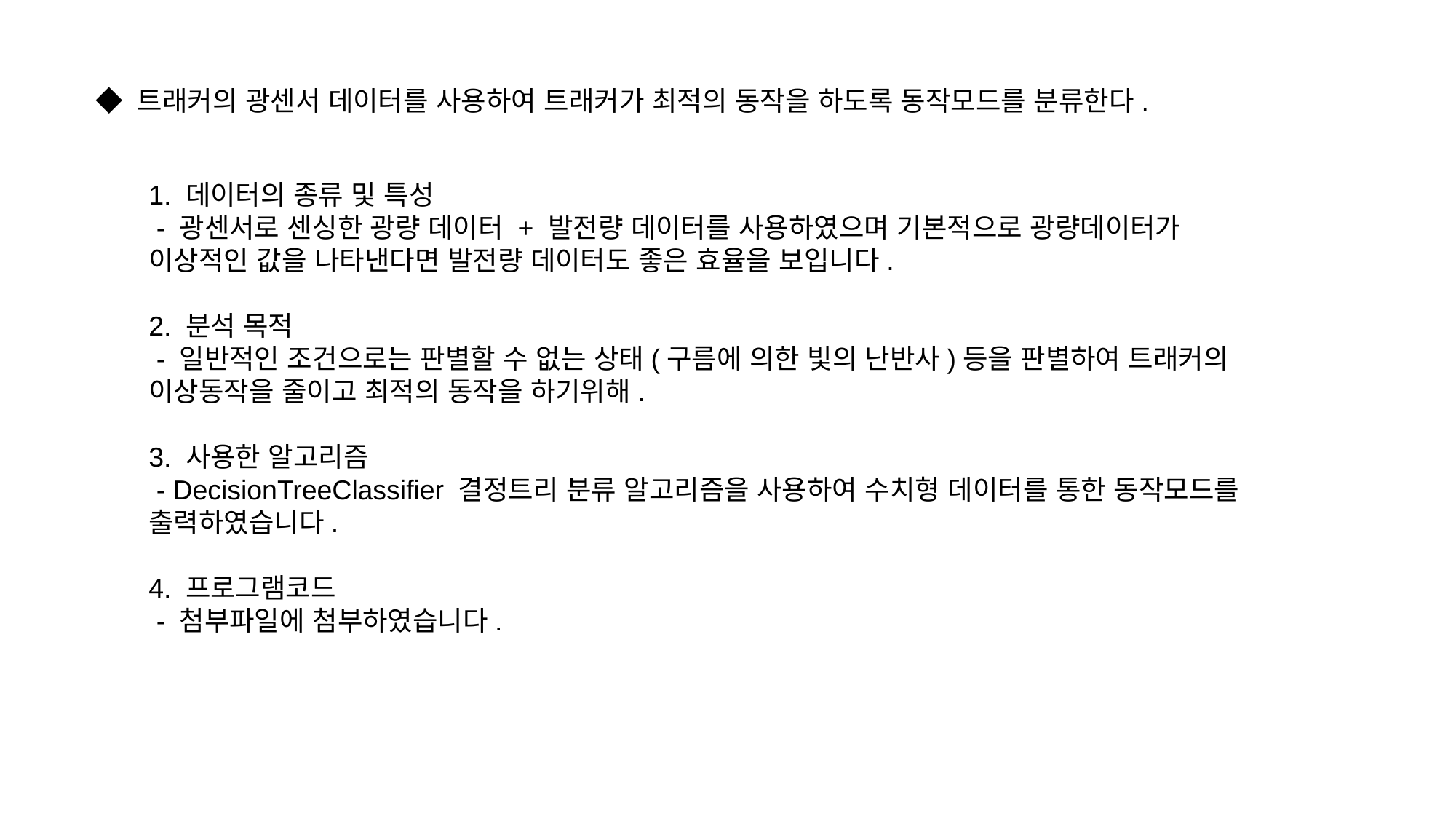

◆ 트래커의 광센서 데이터를 사용하여 트래커가 최적의 동작을 하도록 동작모드를 분류한다.
1. 데이터의 종류 및 특성
 - 광센서로 센싱한 광량 데이터 + 발전량 데이터를 사용하였으며 기본적으로 광량데이터가 이상적인 값을 나타낸다면 발전량 데이터도 좋은 효율을 보입니다.

2. 분석 목적
 - 일반적인 조건으로는 판별할 수 없는 상태(구름에 의한 빛의 난반사)등을 판별하여 트래커의 이상동작을 줄이고 최적의 동작을 하기위해.

3. 사용한 알고리즘
 - DecisionTreeClassifier 결정트리 분류 알고리즘을 사용하여 수치형 데이터를 통한 동작모드를 출력하였습니다.

4. 프로그램코드
 - 첨부파일에 첨부하였습니다.